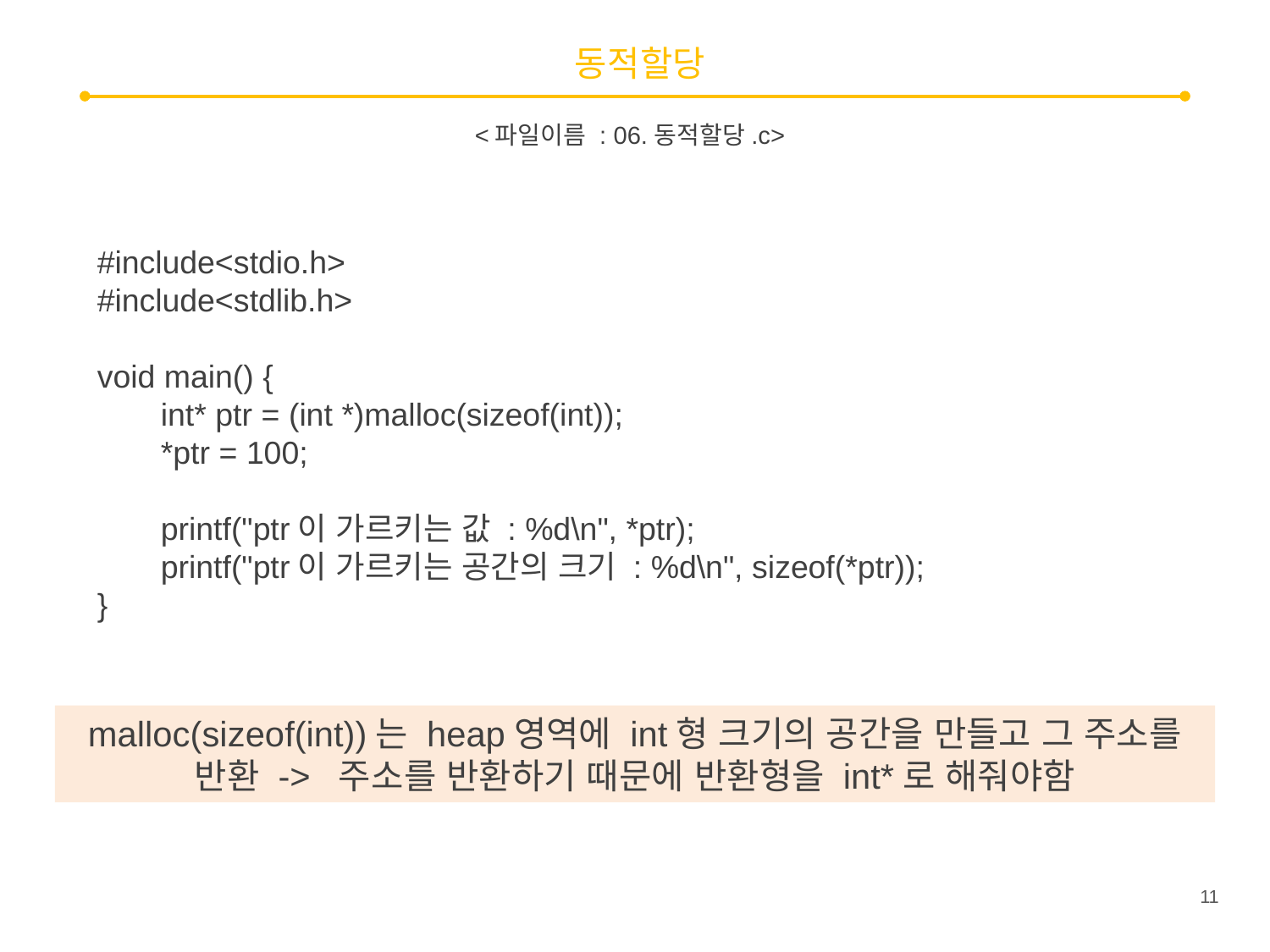

# 동적할당
<파일이름 : 06.동적할당.c>
#include<stdio.h>
#include<stdlib.h>

void main() {
int* ptr = (int *)malloc(sizeof(int));
*ptr = 100;

printf("ptr이 가르키는 값 : %d\n", *ptr);
printf("ptr이 가르키는 공간의 크기 : %d\n", sizeof(*ptr));
}
malloc(sizeof(int))는 heap영역에 int형 크기의 공간을 만들고 그 주소를
반환 ->  주소를 반환하기 때문에 반환형을 int*로 해줘야함